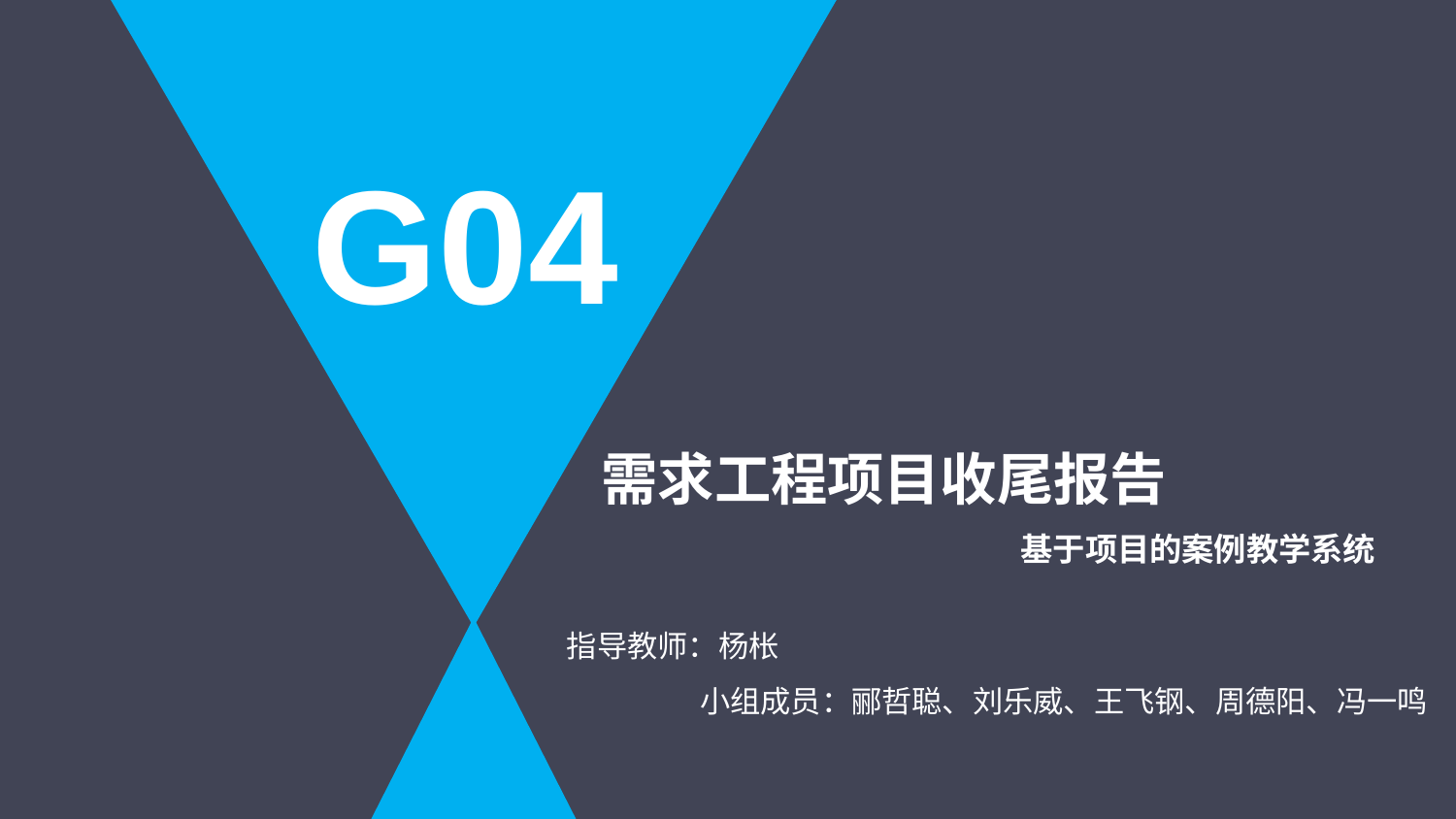

G04
需求工程项目收尾报告
基于项目的案例教学系统
指导教师：杨枨
小组成员：郦哲聪、刘乐威、王飞钢、周德阳、冯一鸣